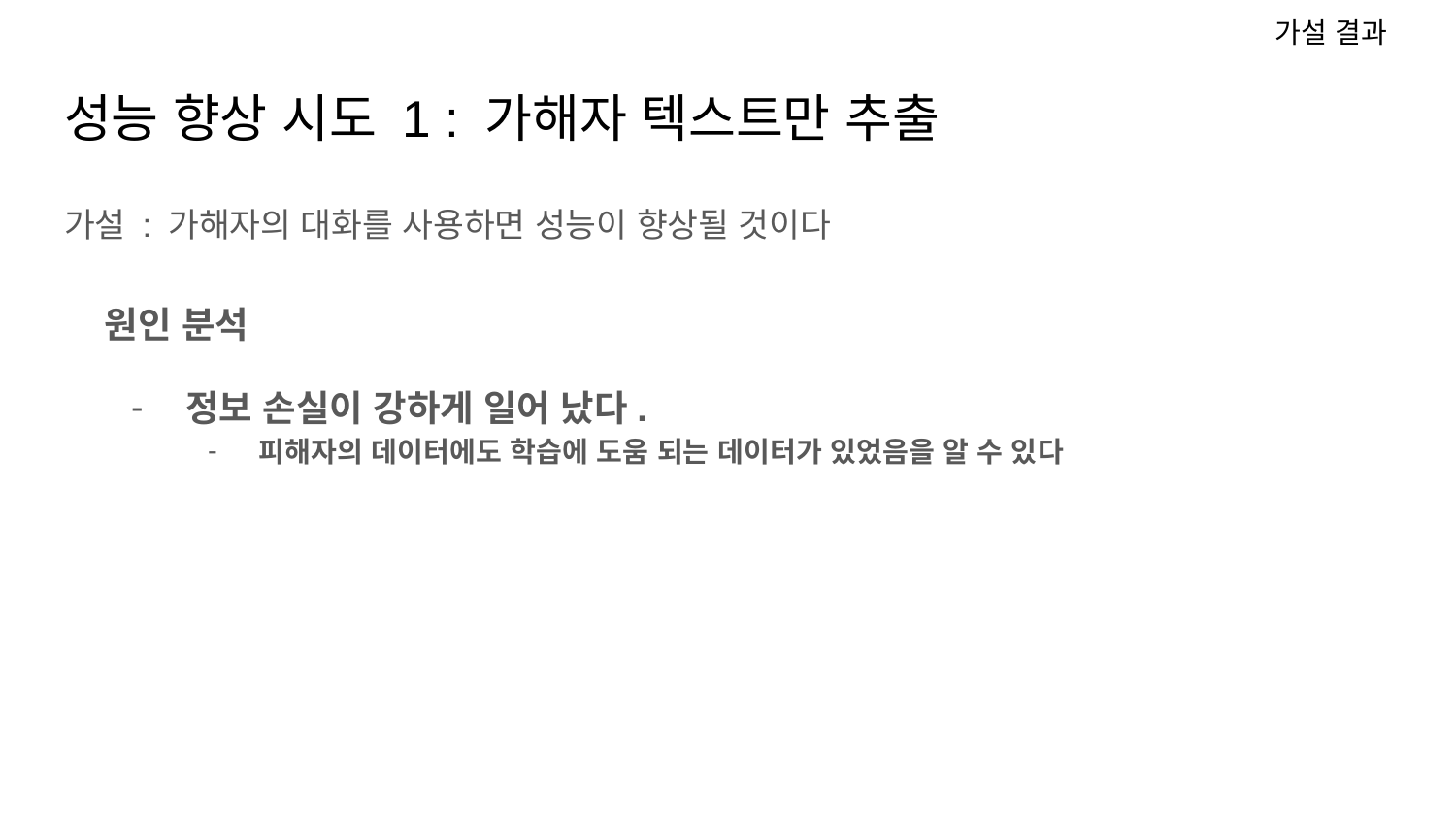

가설 결과
# 성능 향상 시도 1 : 가해자 텍스트만 추출
가설 : 가해자의 대화를 사용하면 성능이 향상될 것이다
원인 분석
정보 손실이 강하게 일어 났다.
피해자의 데이터에도 학습에 도움 되는 데이터가 있었음을 알 수 있다